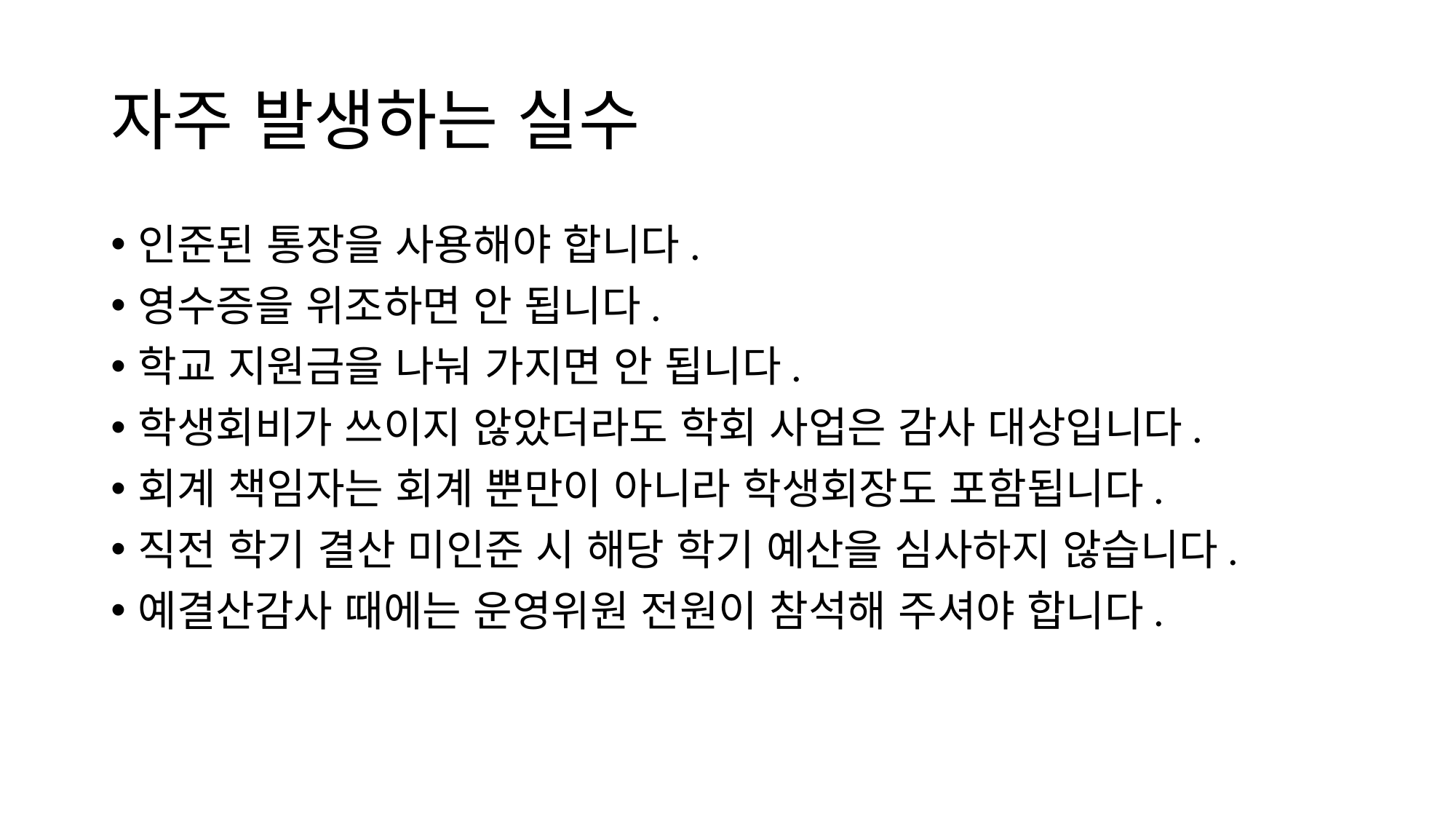

# 자주 발생하는 실수
인준된 통장을 사용해야 합니다.
영수증을 위조하면 안 됩니다.
학교 지원금을 나눠 가지면 안 됩니다.
학생회비가 쓰이지 않았더라도 학회 사업은 감사 대상입니다.
회계 책임자는 회계 뿐만이 아니라 학생회장도 포함됩니다.
직전 학기 결산 미인준 시 해당 학기 예산을 심사하지 않습니다.
예결산감사 때에는 운영위원 전원이 참석해 주셔야 합니다.